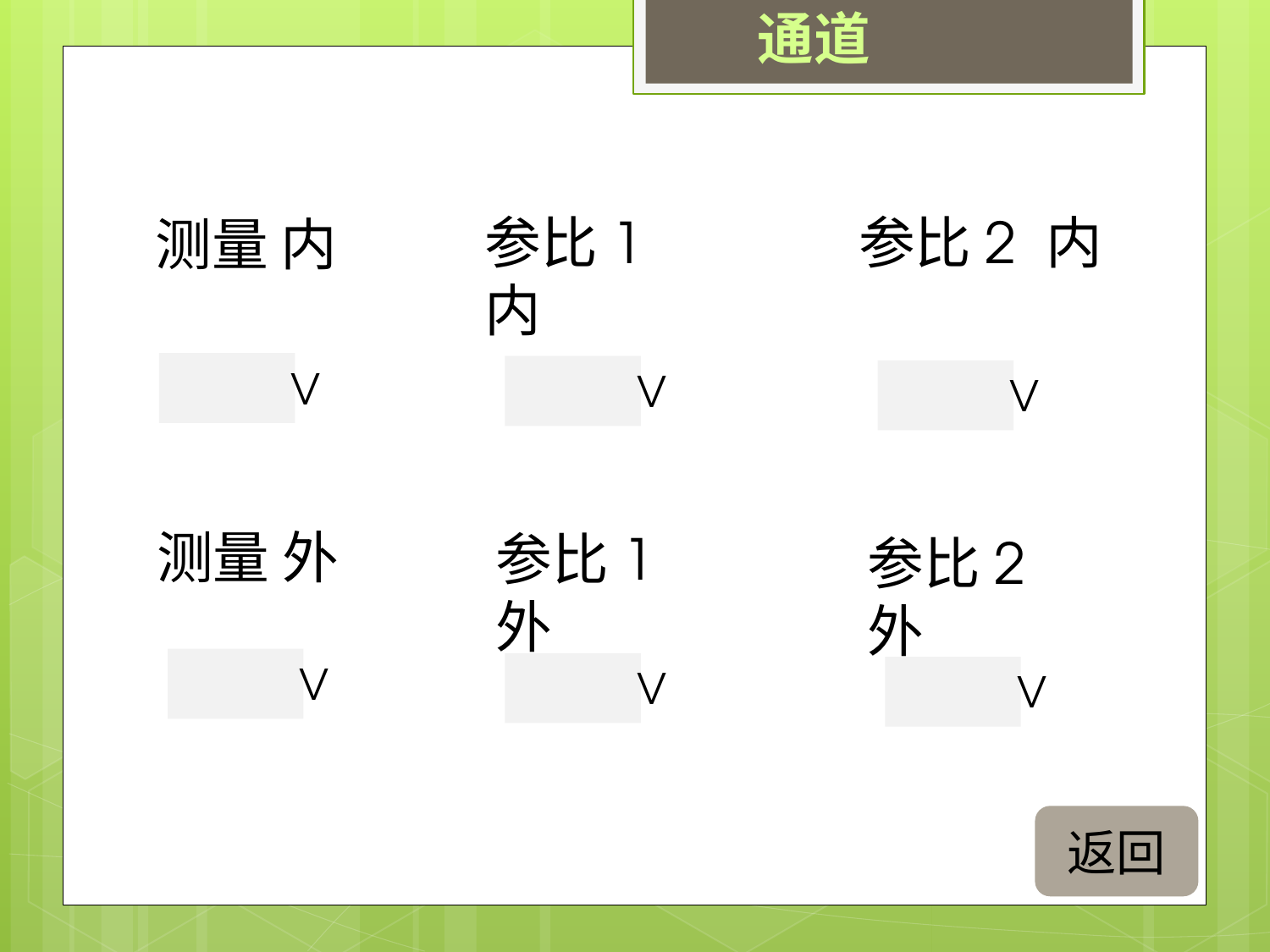

通道
参比1 内
参比2 内
测量 内

V

V

V
测量 外
参比1 外
参比2 外

V

V

V
返回